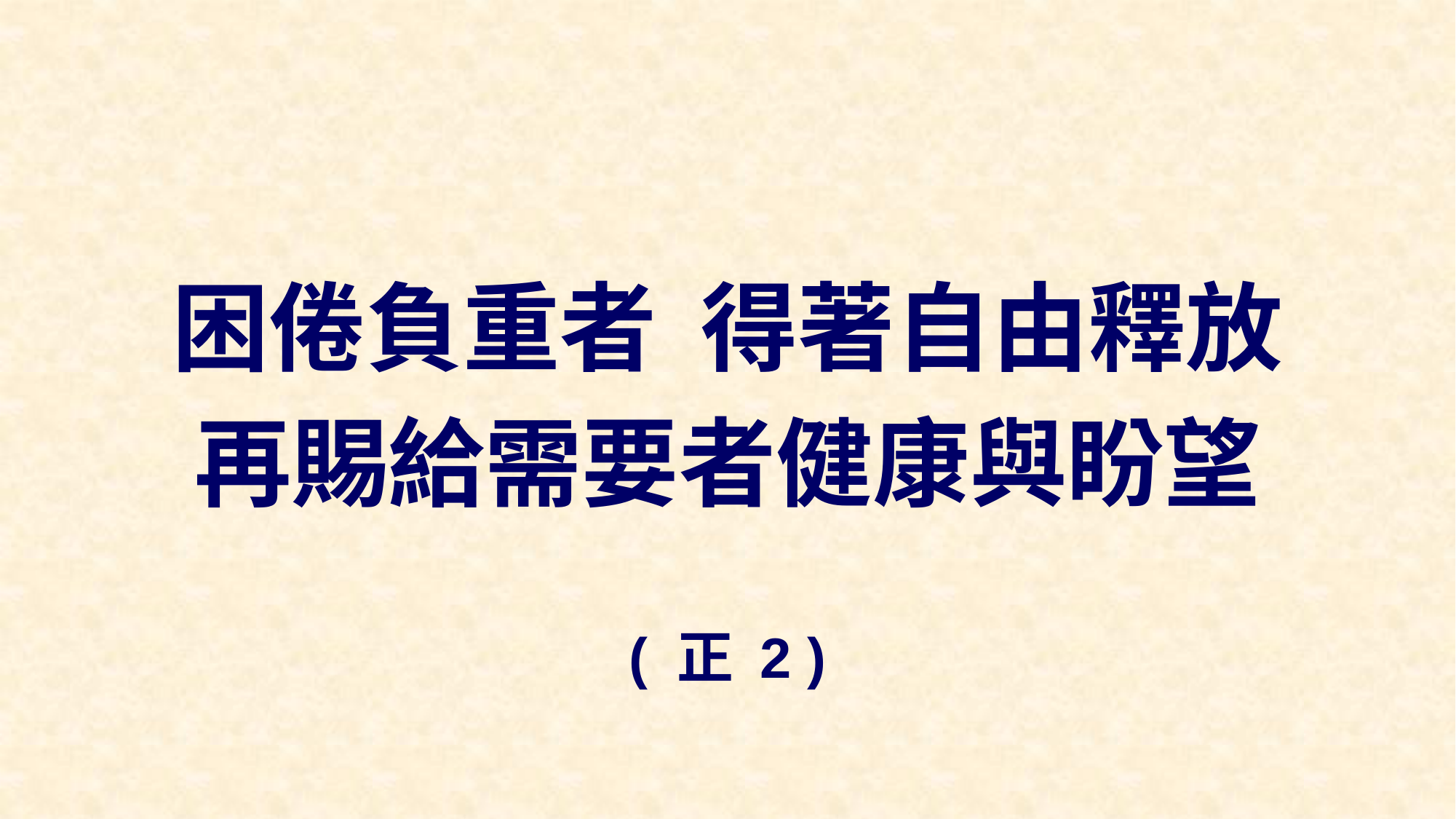

困倦負重者  得著自由釋放
再賜給需要者健康與盼望
( 正 2 )